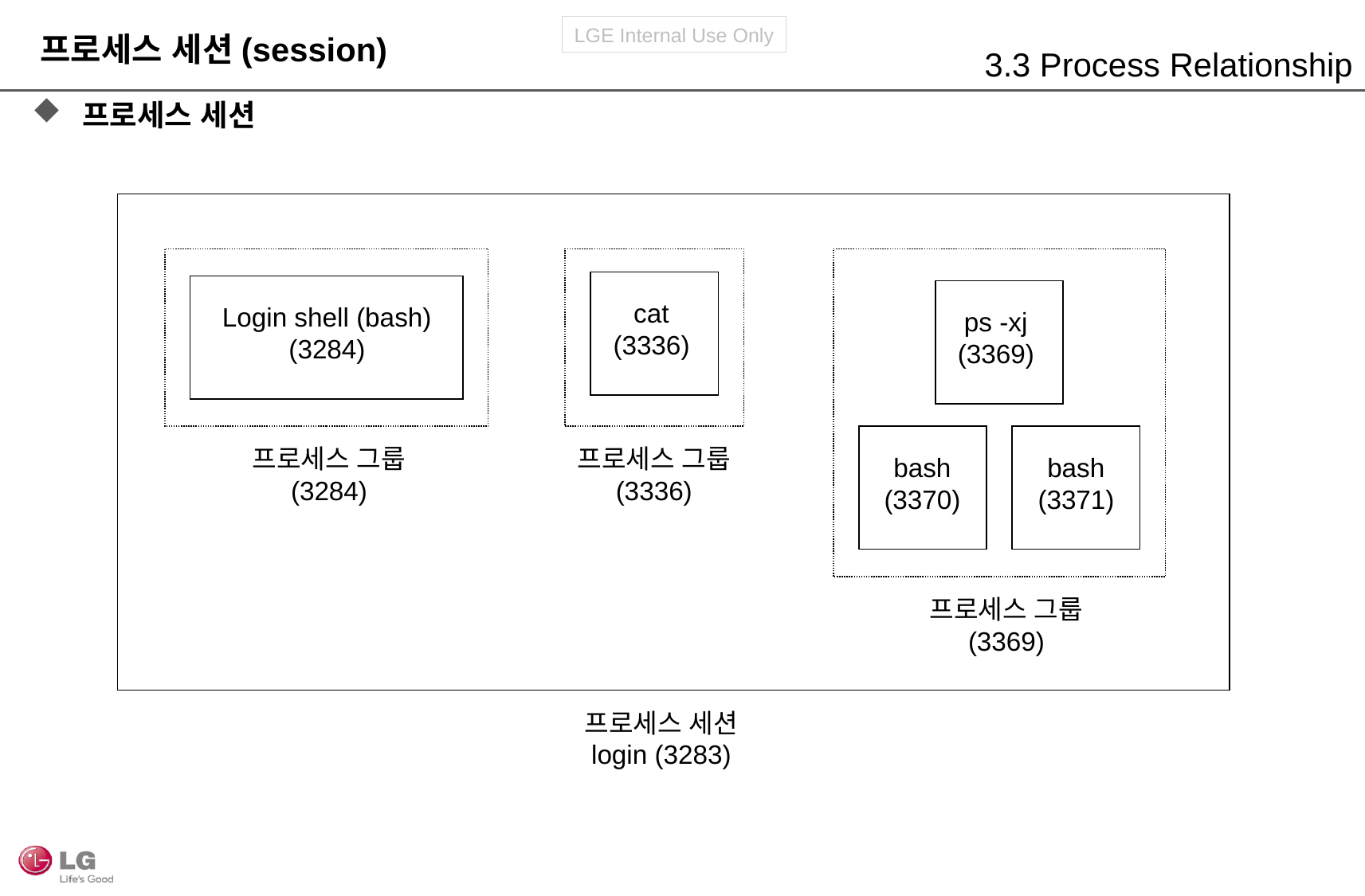

프로세스 세션(session)
3.3 Process Relationship

 프로세스 세션

cat
(3336)
Login shell (bash)
(3284)
ps -xj
(3369)

프로세스 그룹
(3284)
프로세스 그룹
(3336)
bash
(3370)
bash
(3371)
프로세스 그룹
(3369)
프로세스 세션
login (3283)